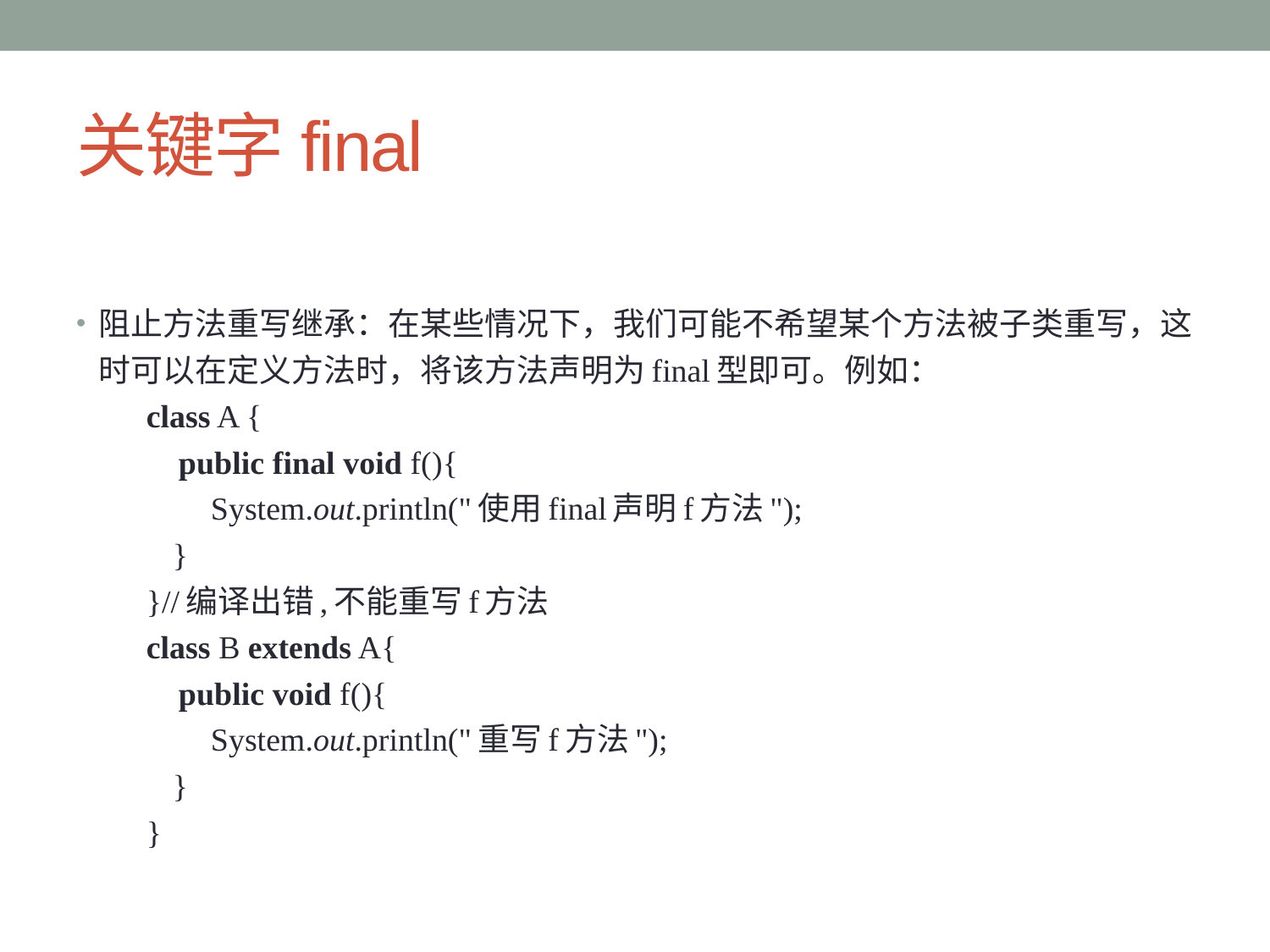

# 关键字final
阻止方法重写继承：在某些情况下，我们可能不希望某个方法被子类重写，这时可以在定义方法时，将该方法声明为final型即可。例如：
　　class A {
　　　public final void f(){
　　　　System.out.println("使用final声明f方法");
		}
　　}//编译出错,不能重写f方法
　　class B extends A{
　　　public void f(){
　　　　System.out.println("重写f方法");
		}
　　}